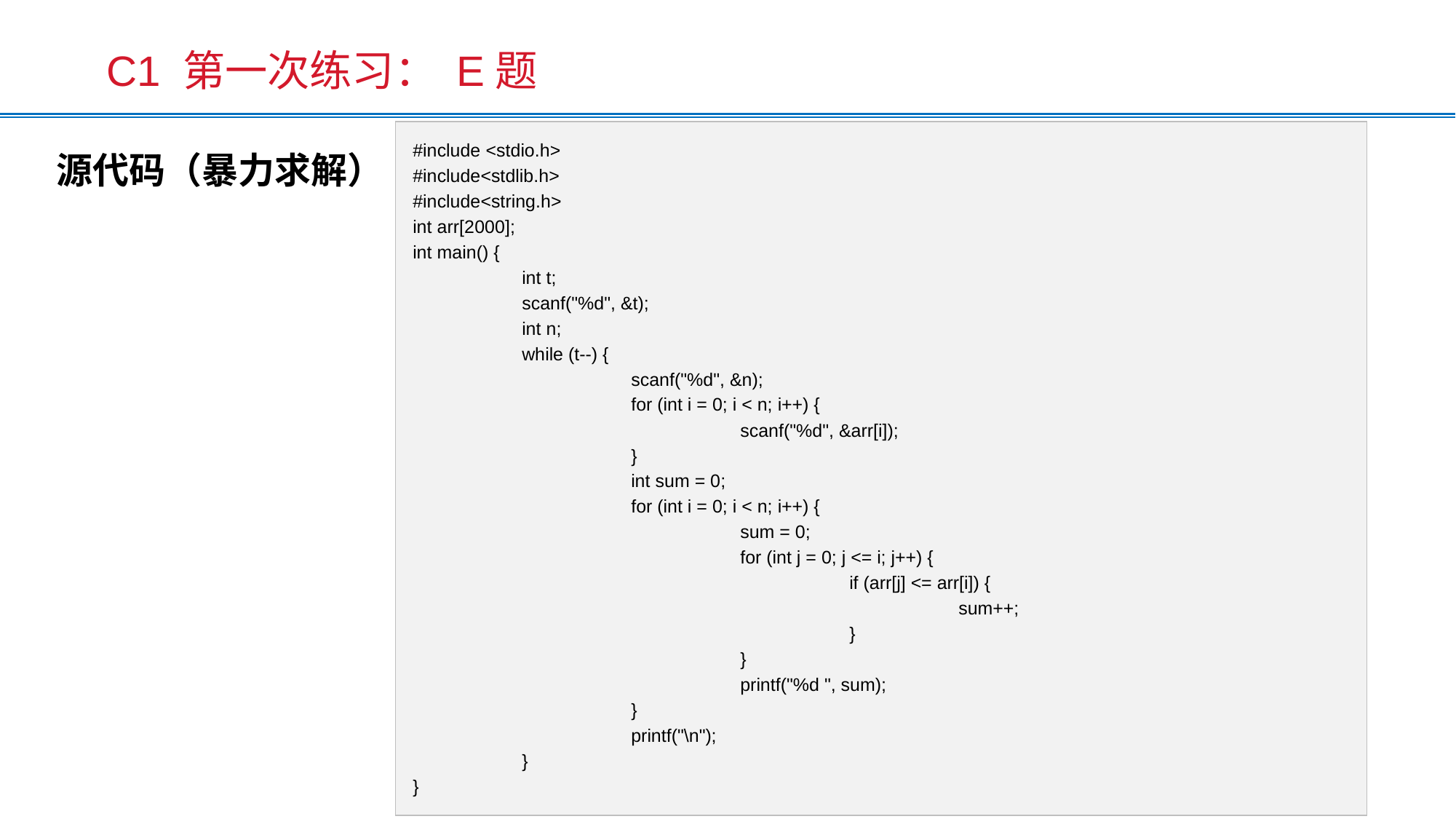

C1 第一次练习： E题
#include <stdio.h>
#include<stdlib.h>
#include<string.h>
int arr[2000];
int main() {
	int t;
	scanf("%d", &t);
	int n;
	while (t--) {
		scanf("%d", &n);
		for (int i = 0; i < n; i++) {
			scanf("%d", &arr[i]);
		}
		int sum = 0;
		for (int i = 0; i < n; i++) {
			sum = 0;
			for (int j = 0; j <= i; j++) {
				if (arr[j] <= arr[i]) {
					sum++;
				}
			}
			printf("%d ", sum);
		}
		printf("\n");
	}
}
源代码（暴力求解）